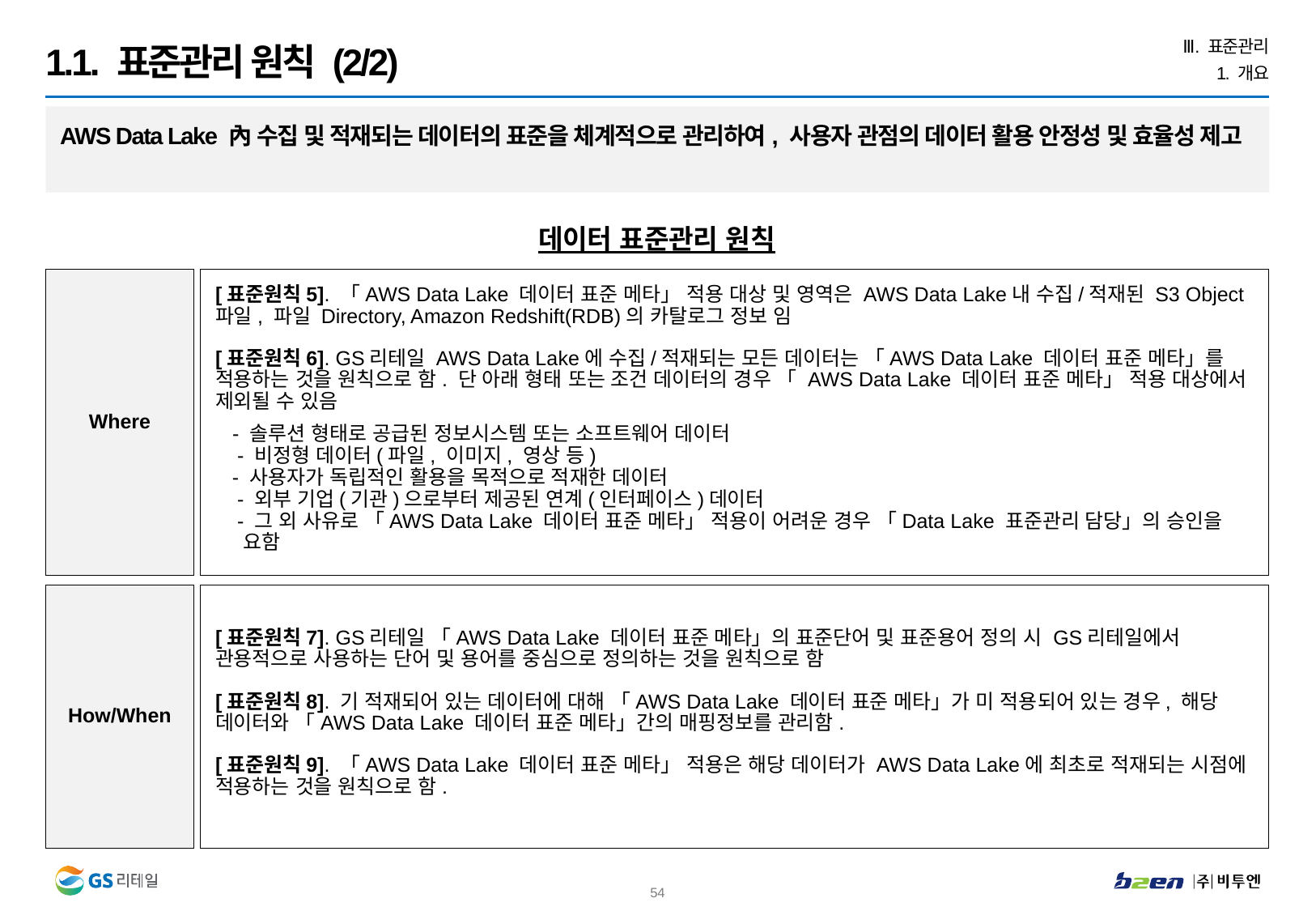

Ⅲ. 표준관리
1. 개요
1.1. 표준관리 원칙 (2/2)
AWS Data Lake 內 수집 및 적재되는 데이터의 표준을 체계적으로 관리하여, 사용자 관점의 데이터 활용 안정성 및 효율성 제고
데이터 표준관리 원칙
Where

[표준원칙5]. 「AWS Data Lake 데이터 표준 메타」 적용 대상 및 영역은 AWS Data Lake내 수집/적재된 S3 Object파일, 파일 Directory, Amazon Redshift(RDB)의 카탈로그 정보 임
[표준원칙6]. GS리테일 AWS Data Lake에 수집/적재되는 모든 데이터는 「AWS Data Lake 데이터 표준 메타」를 적용하는 것을 원칙으로 함. 단 아래 형태 또는 조건 데이터의 경우 「 AWS Data Lake 데이터 표준 메타」 적용 대상에서 제외될 수 있음
   - 솔루션 형태로 공급된 정보시스템 또는 소프트웨어 데이터
   - 비정형 데이터(파일, 이미지, 영상 등)
   - 사용자가 독립적인 활용을 목적으로 적재한 데이터
   - 외부 기업(기관)으로부터 제공된 연계(인터페이스)데이터
   - 그 외 사유로 「AWS Data Lake 데이터 표준 메타」 적용이 어려운 경우 「Data Lake 표준관리 담당」의 승인을
     요함
How/When

[표준원칙7]. GS리테일 「AWS Data Lake 데이터 표준 메타」의 표준단어 및 표준용어 정의 시 GS리테일에서 관용적으로 사용하는 단어 및 용어를 중심으로 정의하는 것을 원칙으로 함
[표준원칙8]. 기 적재되어 있는 데이터에 대해 「AWS Data Lake 데이터 표준 메타」가 미 적용되어 있는 경우, 해당 데이터와 「AWS Data Lake 데이터 표준 메타」간의 매핑정보를 관리함.
[표준원칙9]. 「AWS Data Lake 데이터 표준 메타」 적용은 해당 데이터가 AWS Data Lake에 최초로 적재되는 시점에 적용하는 것을 원칙으로 함.
54